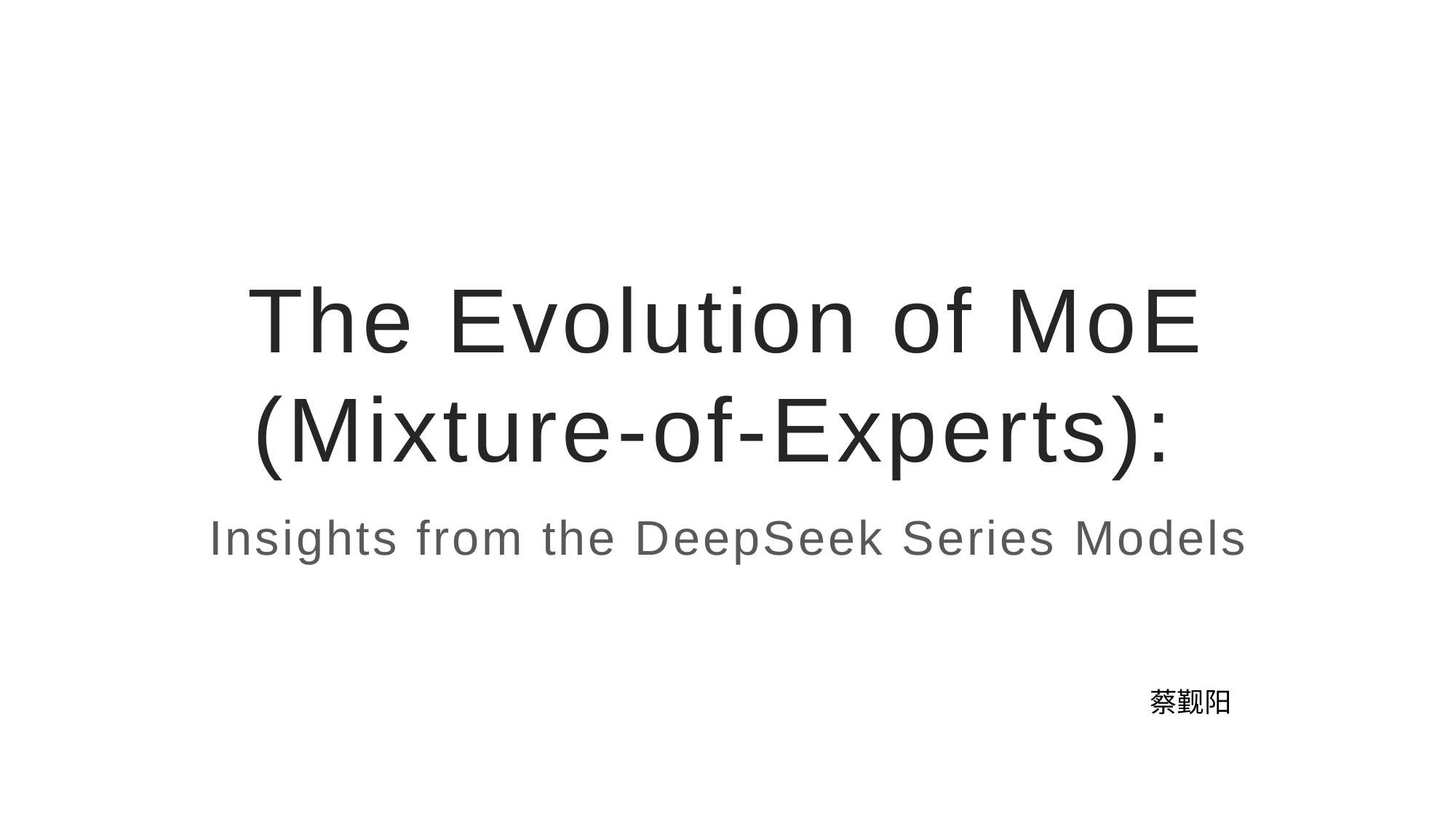

# The Evolution of MoE (Mixture-of-Experts):
Insights from the DeepSeek Series Models
蔡觐阳